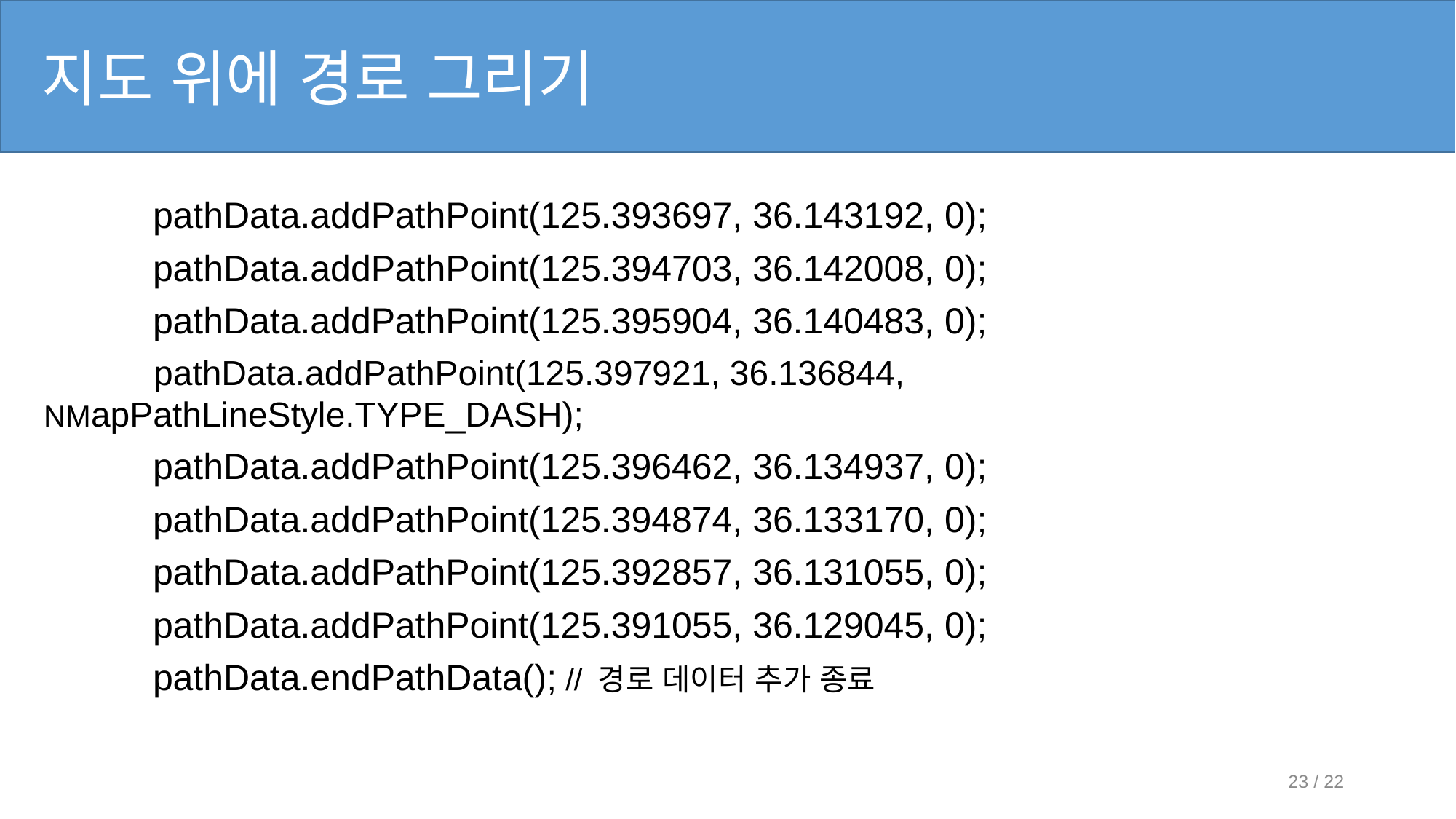

지도 위에 경로 그리기
	pathData.addPathPoint(125.393697, 36.143192, 0);

       	pathData.addPathPoint(125.394703, 36.142008, 0);

       	pathData.addPathPoint(125.395904, 36.140483, 0);

	 pathData.addPathPoint(125.397921, 36.136844, NMapPathLineStyle.TYPE_DASH);

	pathData.addPathPoint(125.396462, 36.134937, 0);

	pathData.addPathPoint(125.394874, 36.133170, 0);

	pathData.addPathPoint(125.392857, 36.131055, 0);

	pathData.addPathPoint(125.391055, 36.129045, 0);

 	pathData.endPathData(); // 경로 데이터 추가 종료
23 / 22